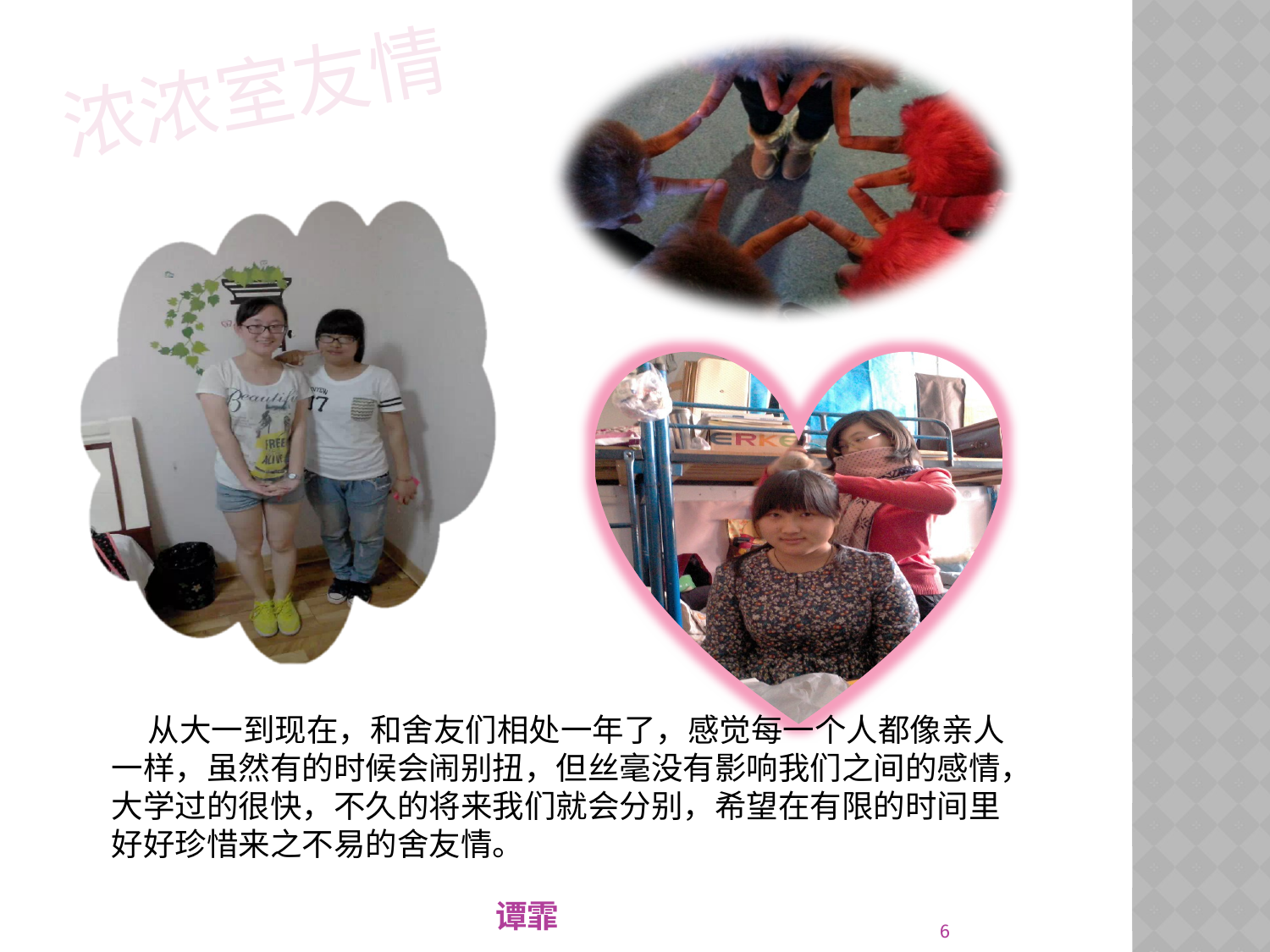

浓浓室友情

    从大一到现在，和舍友们相处一年了，感觉每一个人都像亲人一样，虽然有的时候会闹别扭，但丝毫没有影响我们之间的感情，大学过的很快，不久的将来我们就会分别，希望在有限的时间里好好珍惜来之不易的舍友情。
6
谭霏